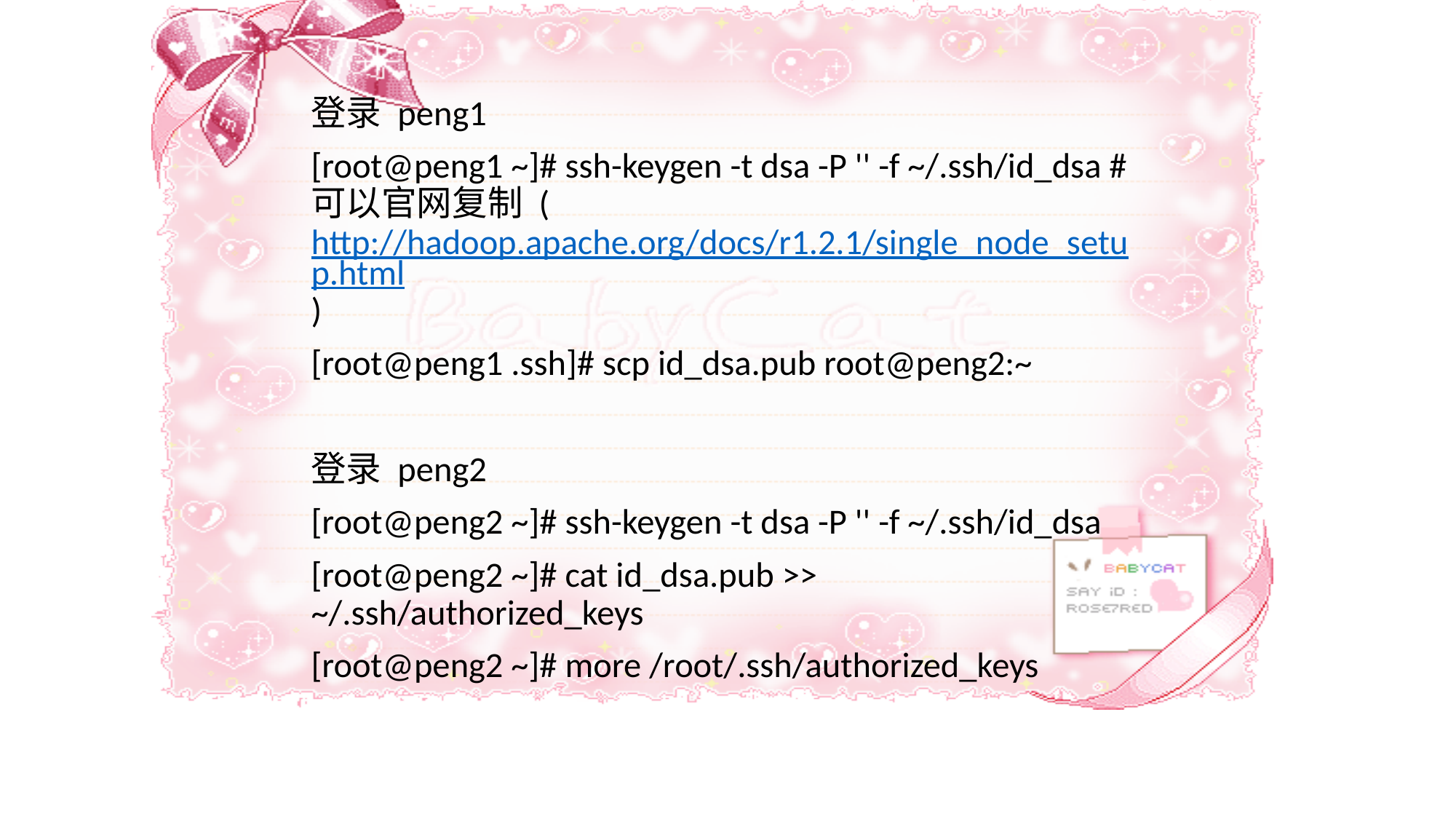

#
登录 peng1
[root@peng1 ~]# ssh-keygen -t dsa -P '' -f ~/.ssh/id_dsa #可以官网复制 (http://hadoop.apache.org/docs/r1.2.1/single_node_setup.html)
[root@peng1 .ssh]# scp id_dsa.pub root@peng2:~

登录 peng2
[root@peng2 ~]# ssh-keygen -t dsa -P '' -f ~/.ssh/id_dsa
[root@peng2 ~]# cat id_dsa.pub >> ~/.ssh/authorized_keys
[root@peng2 ~]# more /root/.ssh/authorized_keys